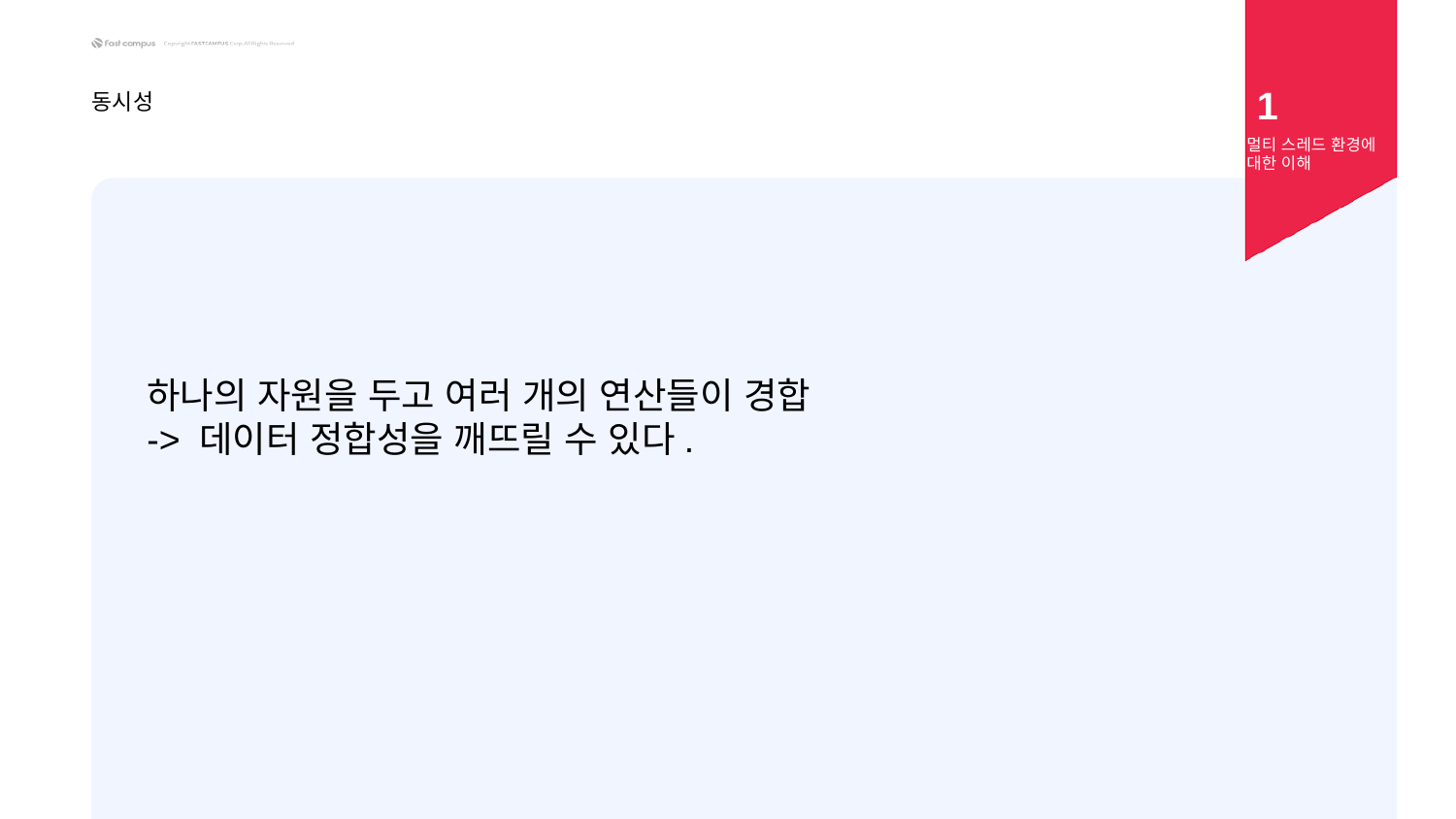

1
동시성
멀티 스레드 환경에 대한 이해
하나의 자원을 두고 여러 개의 연산들이 경합
-> 데이터 정합성을 깨뜨릴 수 있다.